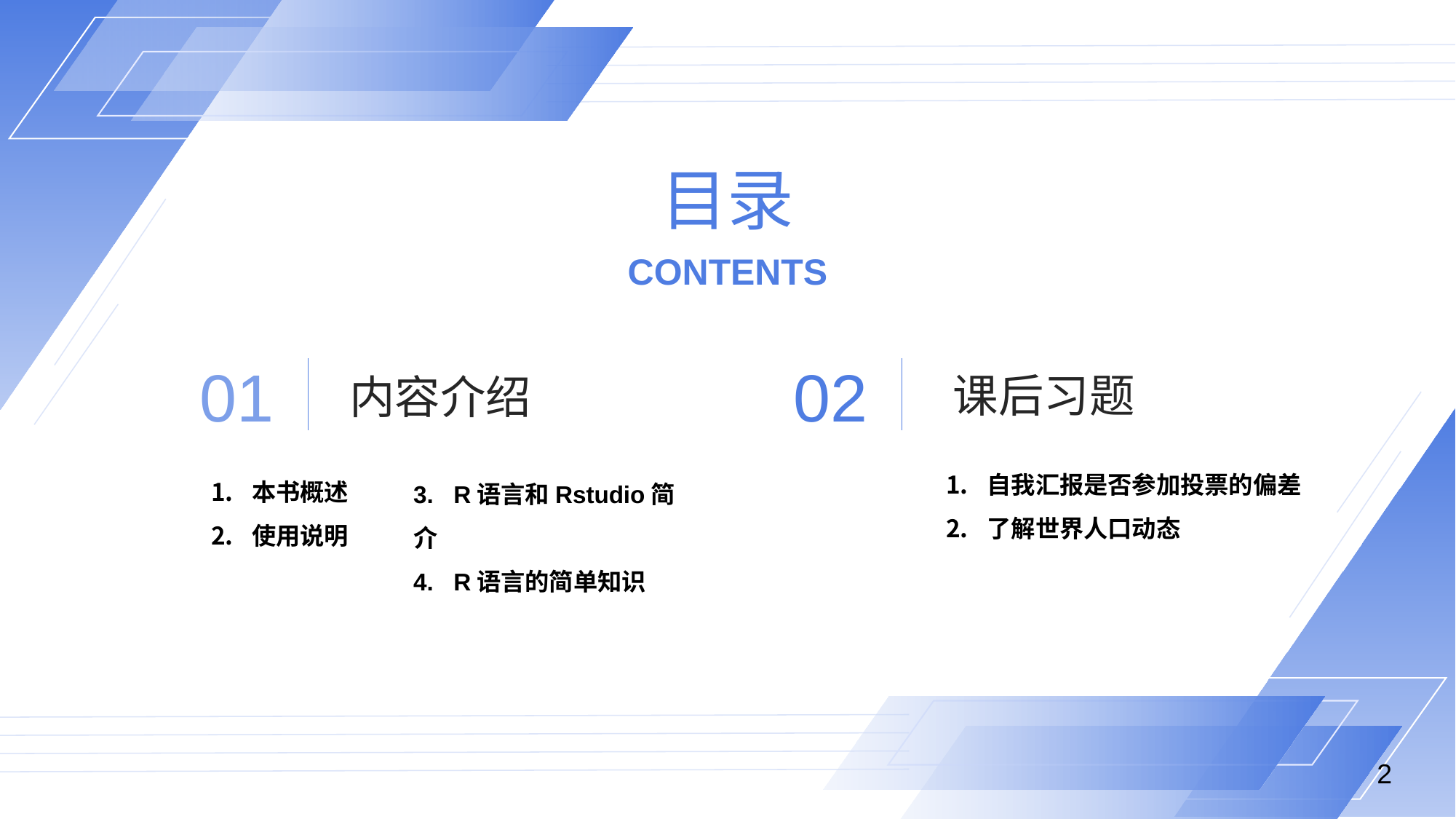

目录
CONTENTS

02
01
内容介绍
课后习题

自我汇报是否参加投票的偏差
了解世界人口动态
本书概述
使用说明
3.   R语言和Rstudio简介
4.   R语言的简单知识
2